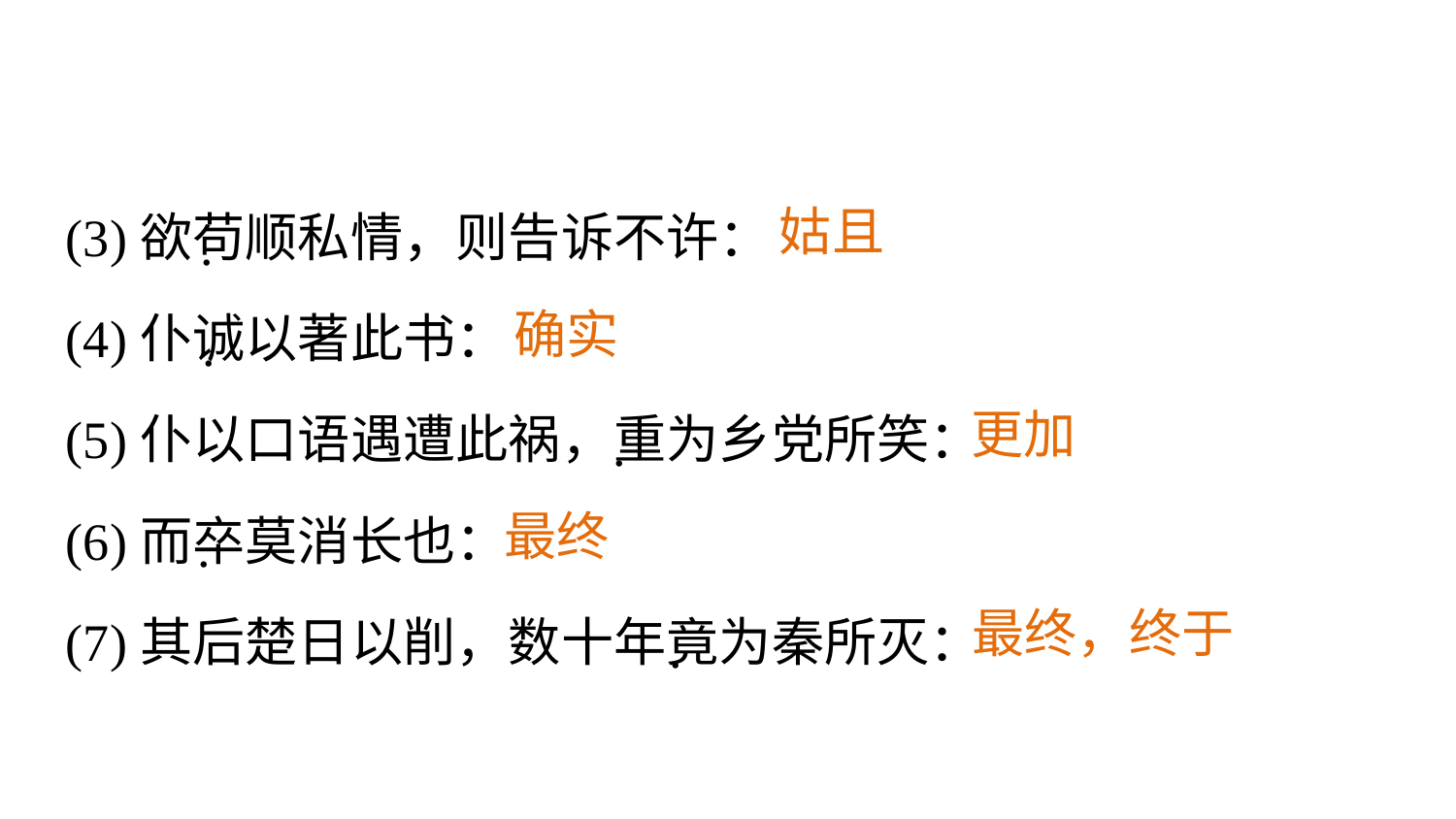

姑且
(3)欲苟顺私情，则告诉不许：
(4)仆诚以著此书：
(5)仆以口语遇遭此祸，重为乡党所笑：
(6)而卒莫消长也：
(7)其后楚日以削，数十年竟为秦所灭：
.
确实
.
更加
.
最终
.
最终，终于
.